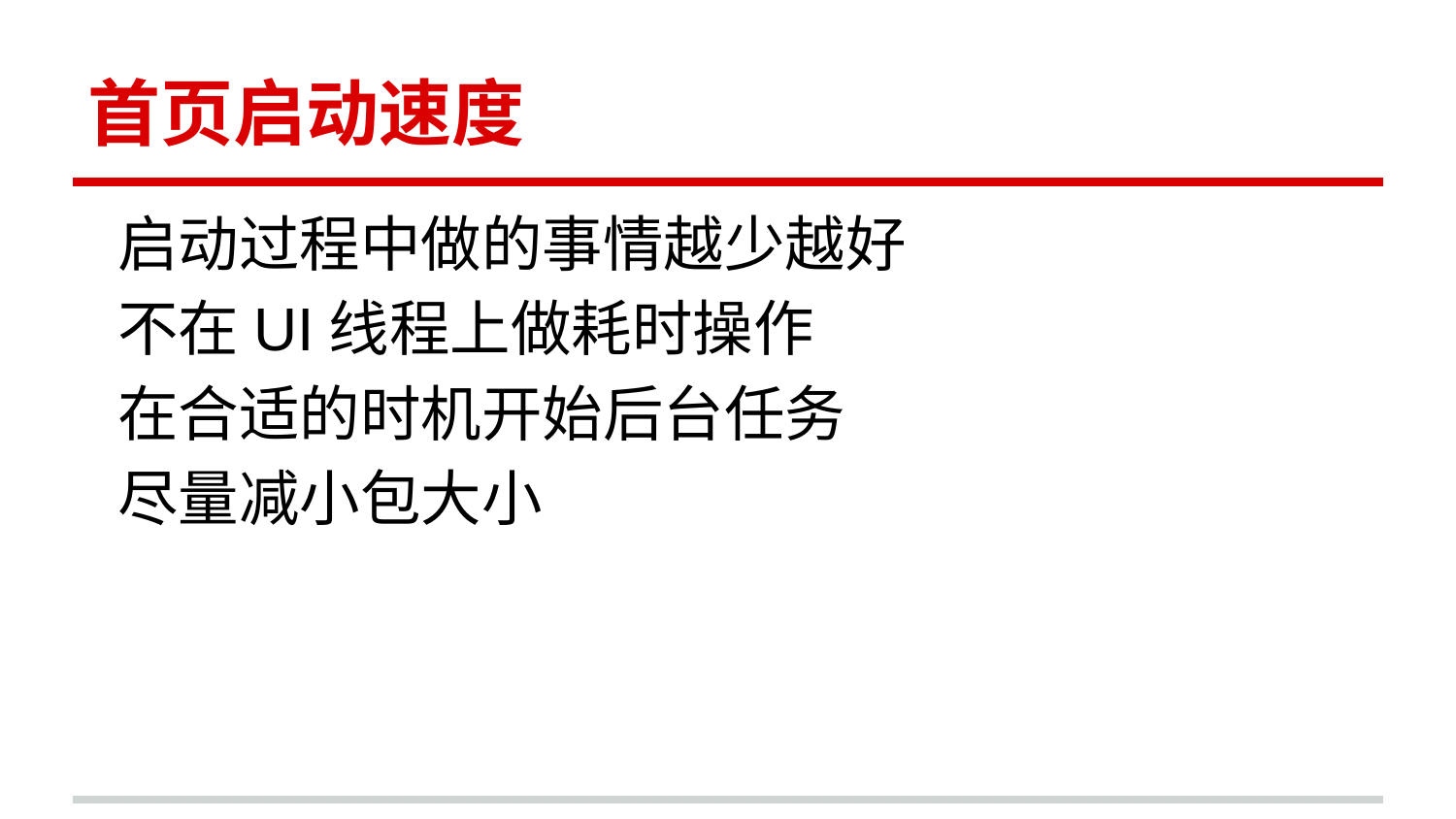

# 首页启动速度
启动过程中做的事情越少越好
不在UI线程上做耗时操作
在合适的时机开始后台任务
尽量减小包大小